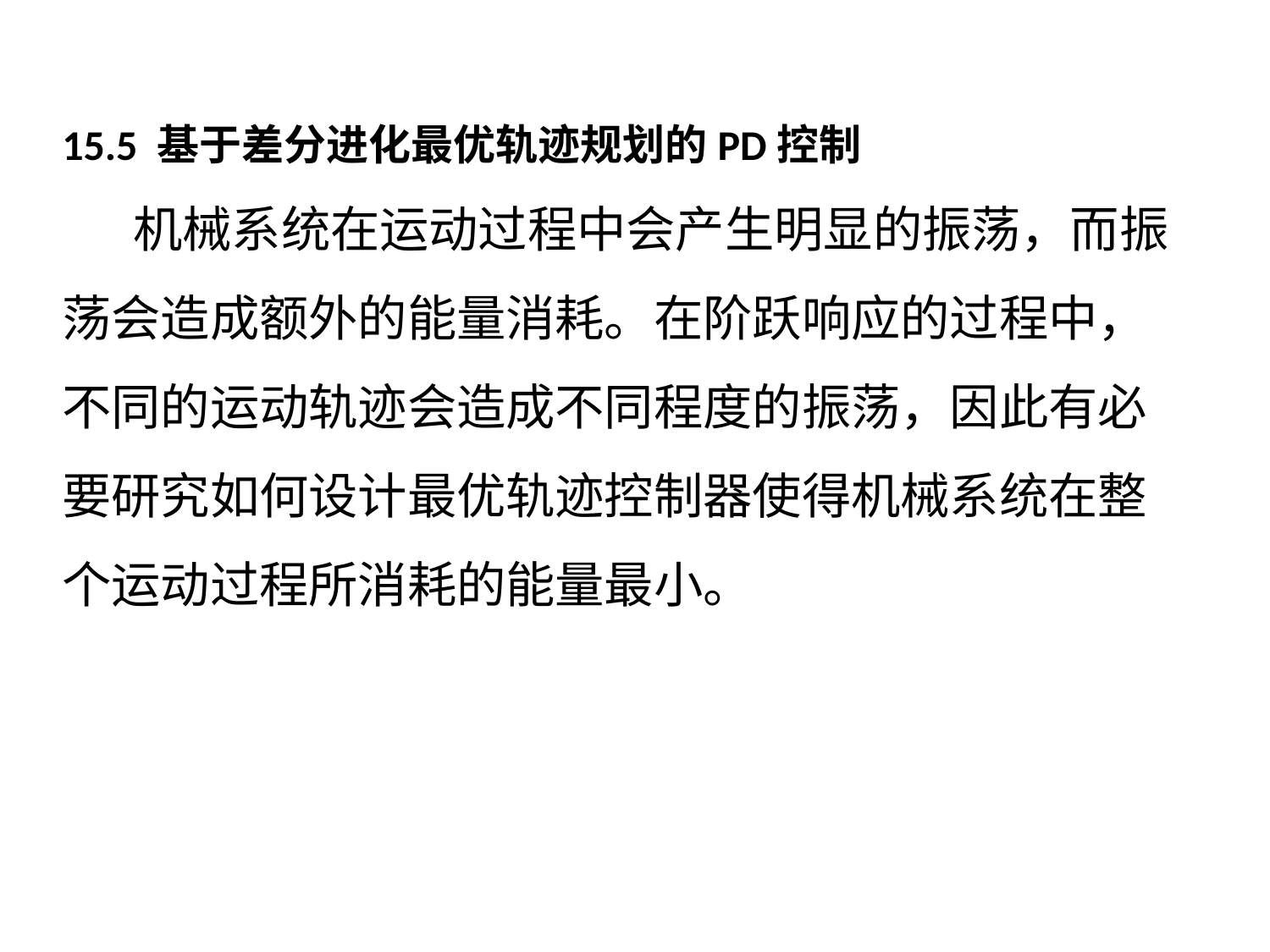

15.5 基于差分进化最优轨迹规划的PD控制
        机械系统在运动过程中会产生明显的振荡，而振荡会造成额外的能量消耗。在阶跃响应的过程中，不同的运动轨迹会造成不同程度的振荡，因此有必要研究如何设计最优轨迹控制器使得机械系统在整个运动过程所消耗的能量最小。